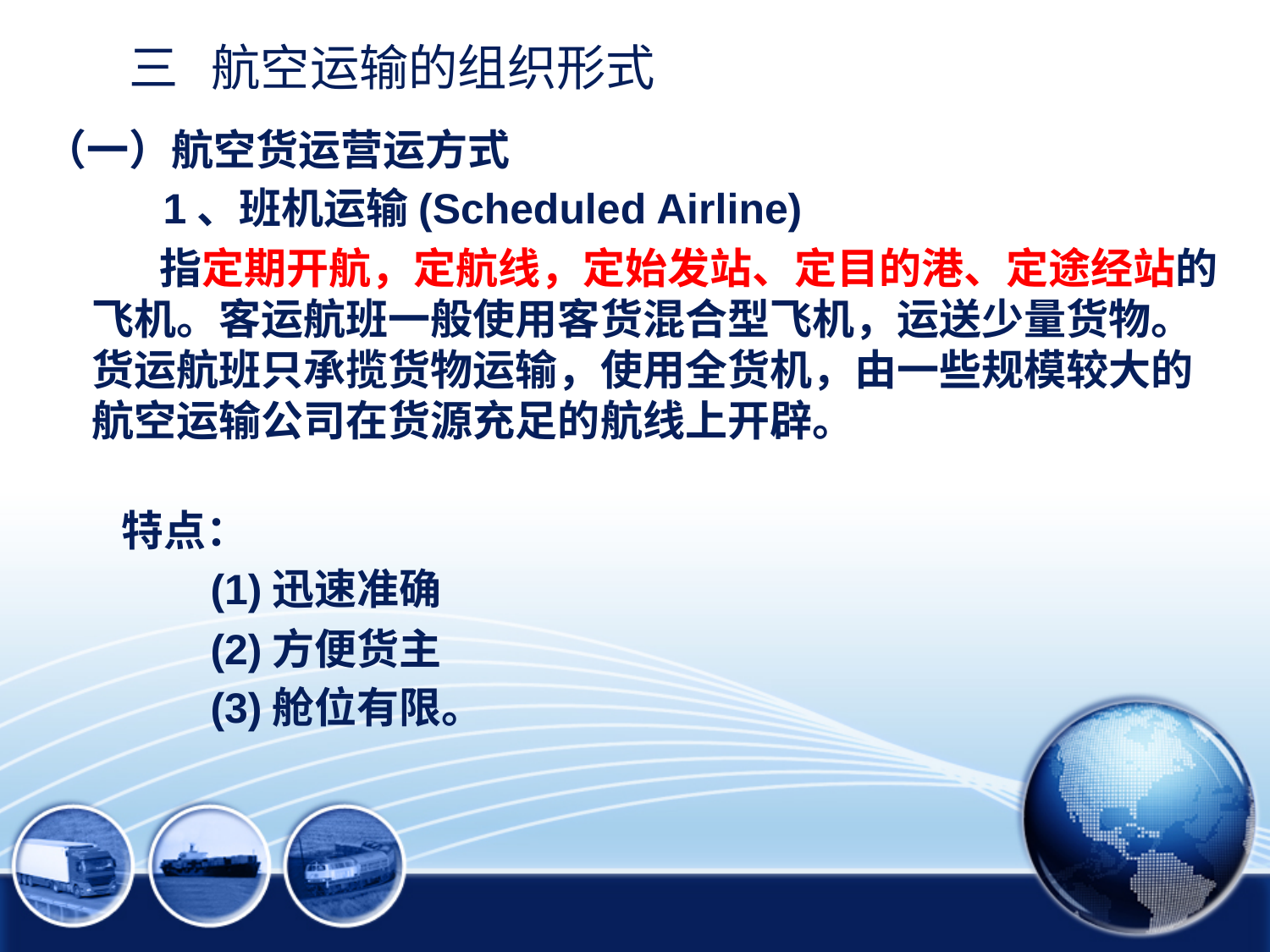

# 三   航空运输的组织形式
（一）航空货运营运方式
          1、班机运输(Scheduled Airline)
           指定期开航，定航线，定始发站、定目的港、定途经站的飞机。客运航班一般使用客货混合型飞机，运送少量货物。货运航班只承揽货物运输，使用全货机，由一些规模较大的航空运输公司在货源充足的航线上开辟。

       特点：
              (1)迅速准确
              (2)方便货主
              (3)舱位有限。